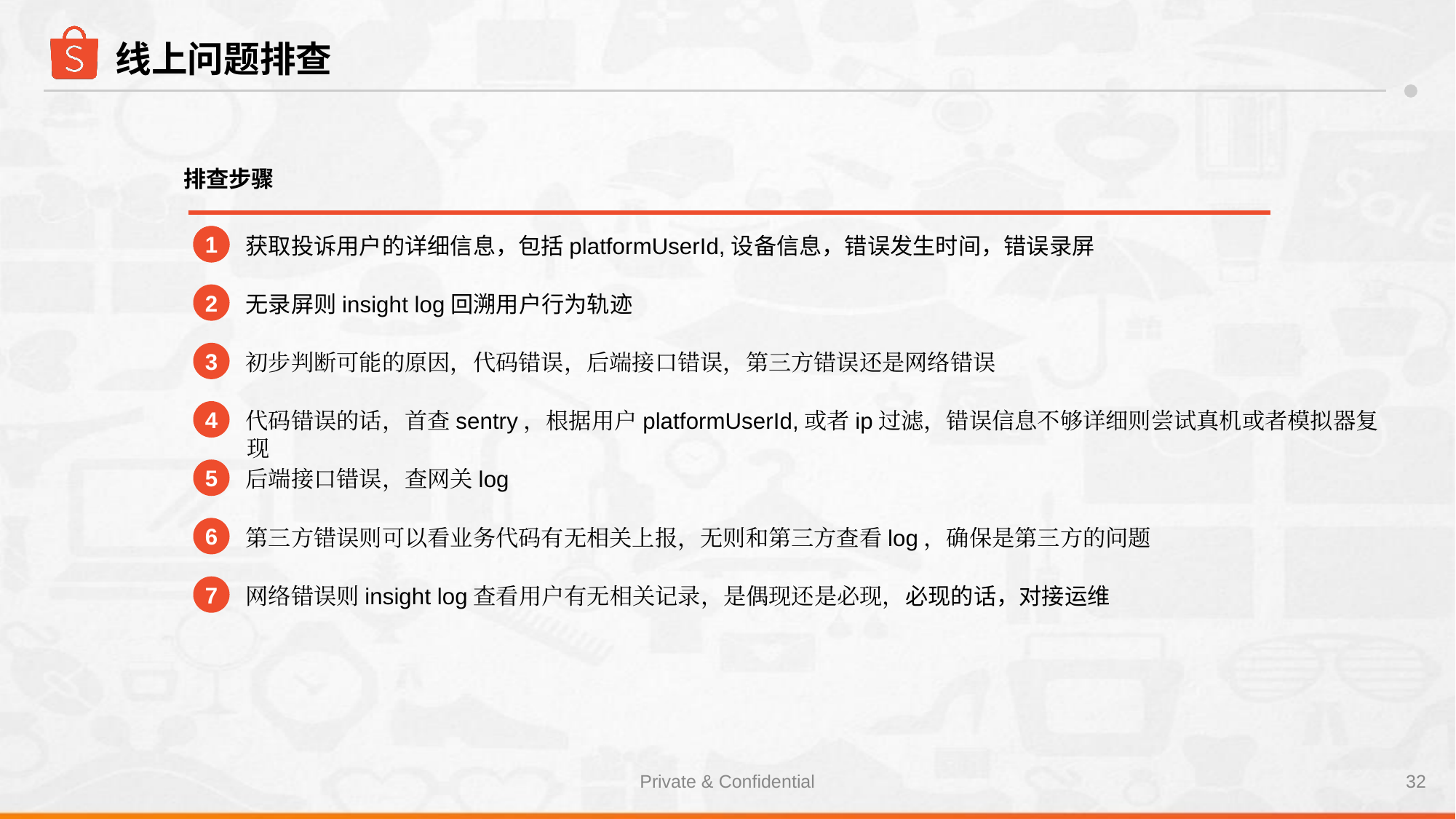

# 线上问题排查
排查步骤

1

1
获取投诉用户的详细信息，包括platformUserId,设备信息，错误发生时间，错误录屏

2
无录屏则insight log回溯用户行为轨迹

3
初步判断可能的原因，代码错误，后端接口错误，第三方错误还是网络错误

4
代码错误的话，首查sentry，根据用户platformUserId,或者ip过滤，错误信息不够详细则尝试真机或者模拟器复现

5
后端接口错误，查网关log

6
第三方错误则可以看业务代码有无相关上报，无则和第三方查看log，确保是第三方的问题

7
网络错误则insight log查看用户有无相关记录，是偶现还是必现，必现的话，对接运维
Private & Confidential
32